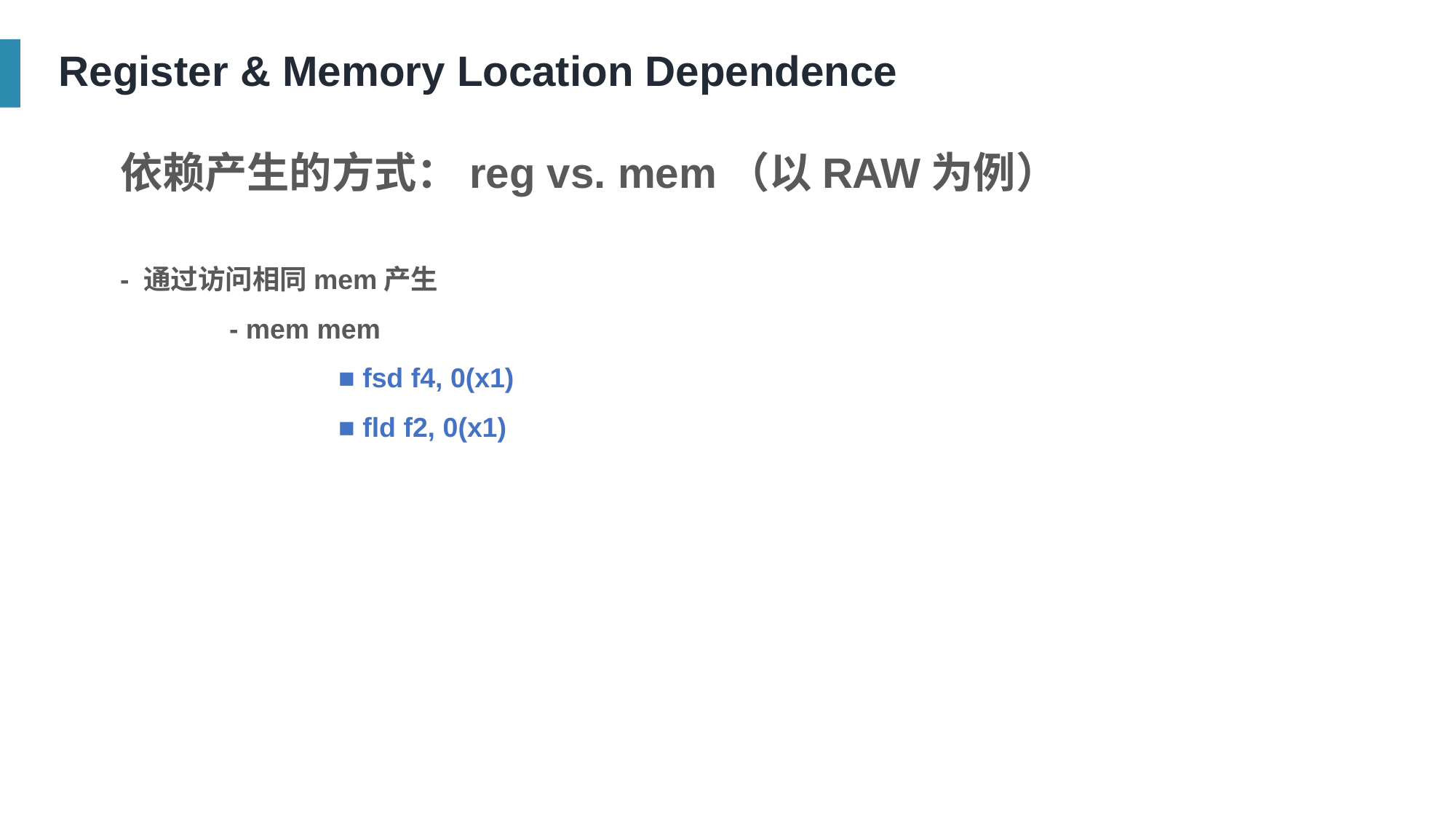

Register & Memory Location Dependence

依赖产生的方式：reg vs. mem（以RAW为例）

- 通过访问相同mem产生
	- mem mem
	■ fsd f4, 0(x1)
	■ fld f2, 0(x1)